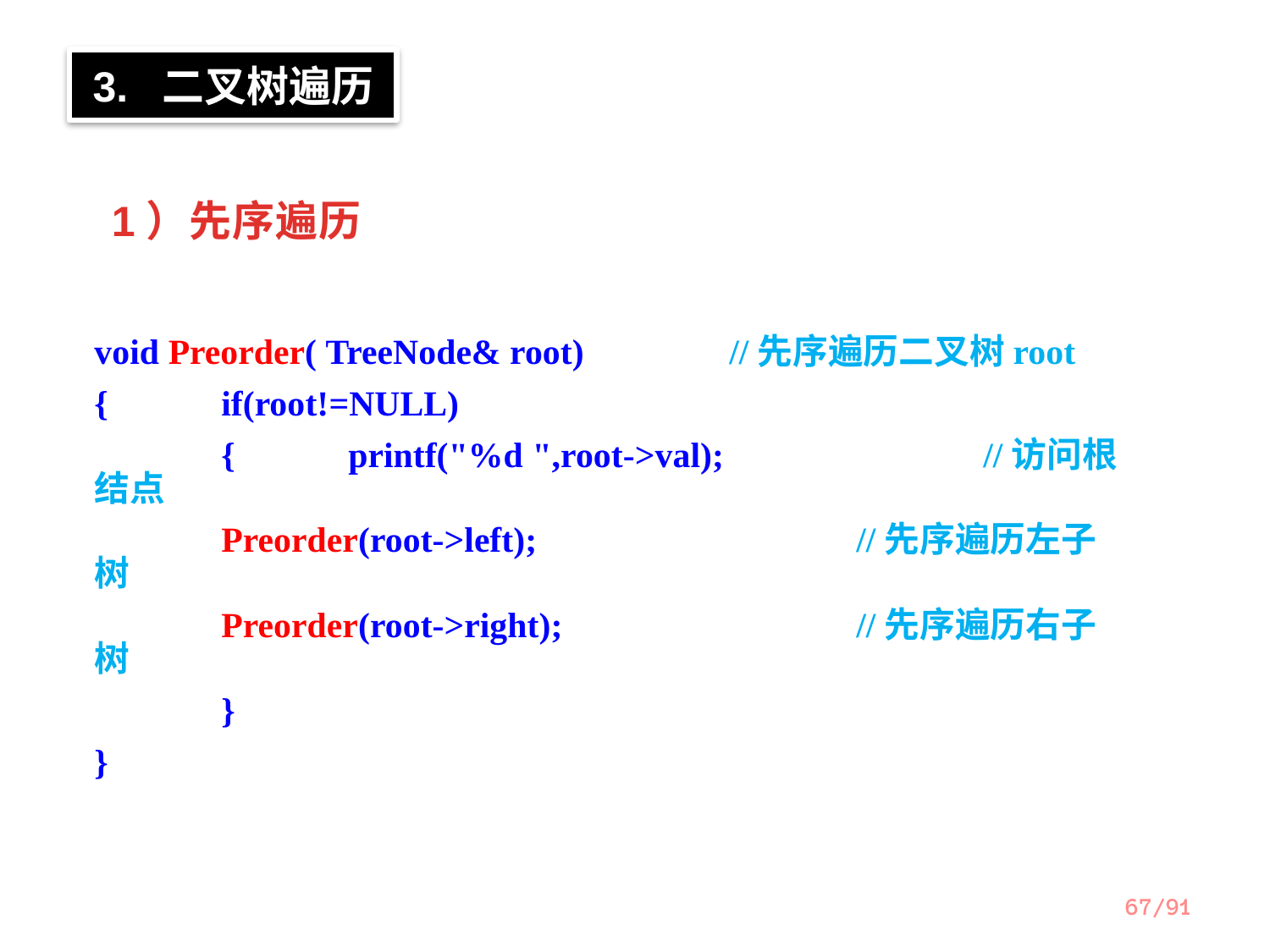

3.  二叉树遍历
1）先序遍历
void Preorder( TreeNode& root)		//先序遍历二叉树root
{   	if(root!=NULL)
    	{	printf("%d ",root->val);  		//访问根结点
          	Preorder(root->left);			//先序遍历左子树
          	Preorder(root->right);			//先序遍历右子树
    	}
}
67/91